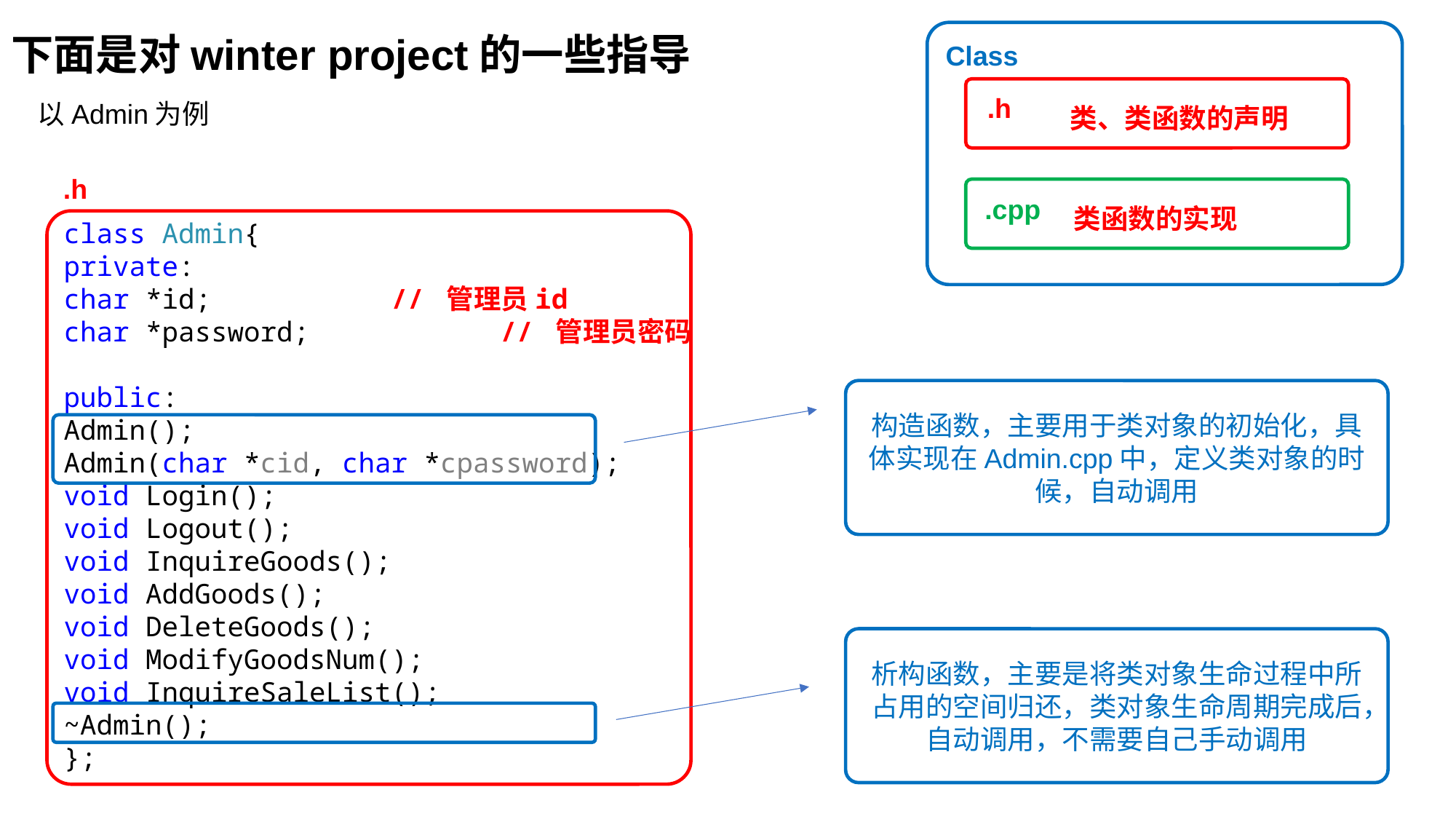

下面是对winter project的一些指导

Class

.h
类、类函数的声明

.cpp
类函数的实现
以Admin为例
.h

class Admin{
private:
char *id;		// 管理员id
char *password;		// 管理员密码

public:
Admin();
Admin(char *cid, char *cpassword);
void Login();
void Logout();
void InquireGoods();
void AddGoods();
void DeleteGoods();
void ModifyGoodsNum();
void InquireSaleList();
~Admin();
};
构造函数，主要用于类对象的初始化，具体实现在Admin.cpp中，定义类对象的时候，自动调用

析构函数，主要是将类对象生命过程中所占用的空间归还，类对象生命周期完成后，自动调用，不需要自己手动调用